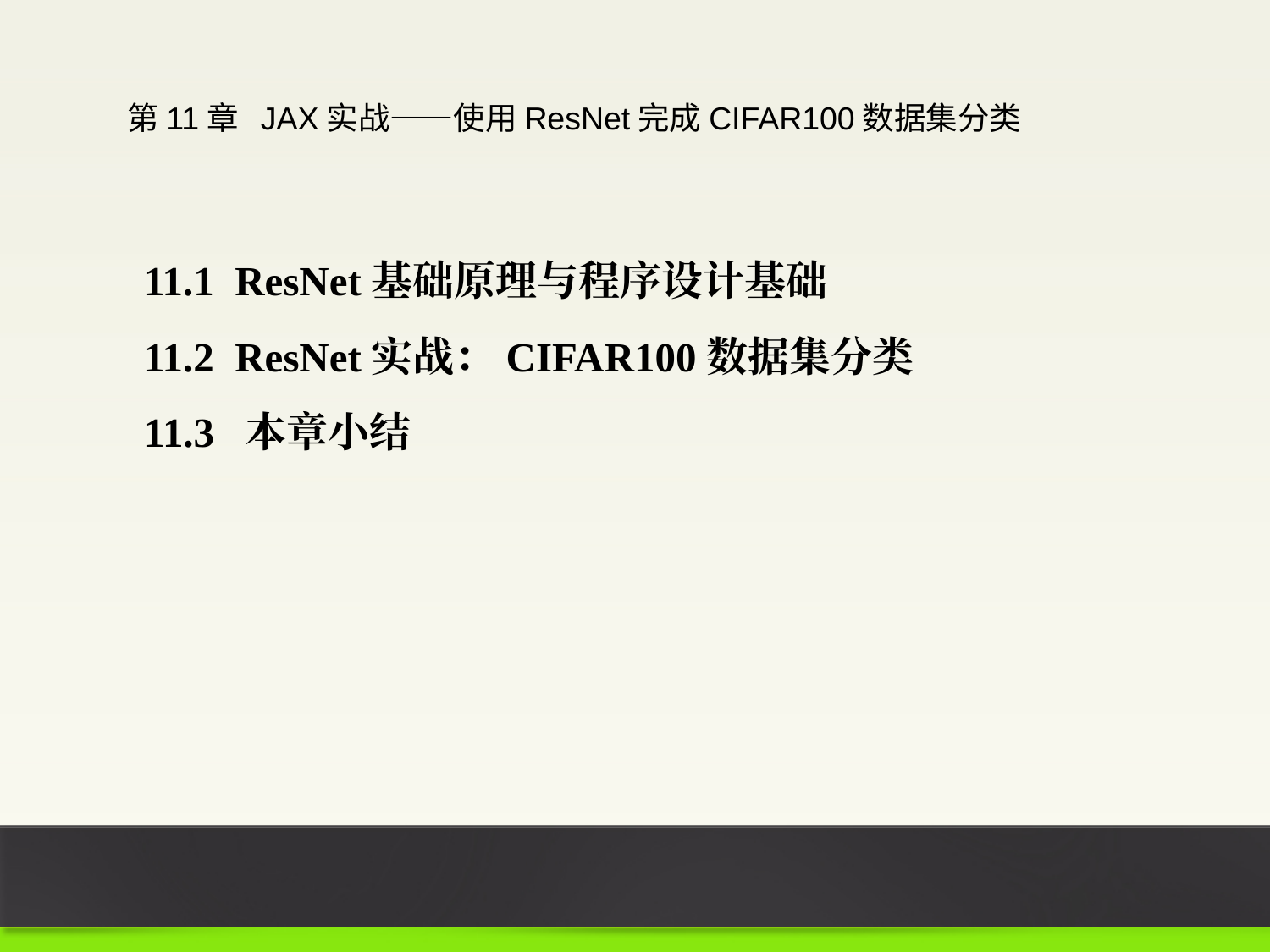

第11章  JAX实战——使用ResNet完成CIFAR100数据集分类
11.1  ResNet基础原理与程序设计基础
11.2  ResNet实战：CIFAR100数据集分类
11.3  本章小结